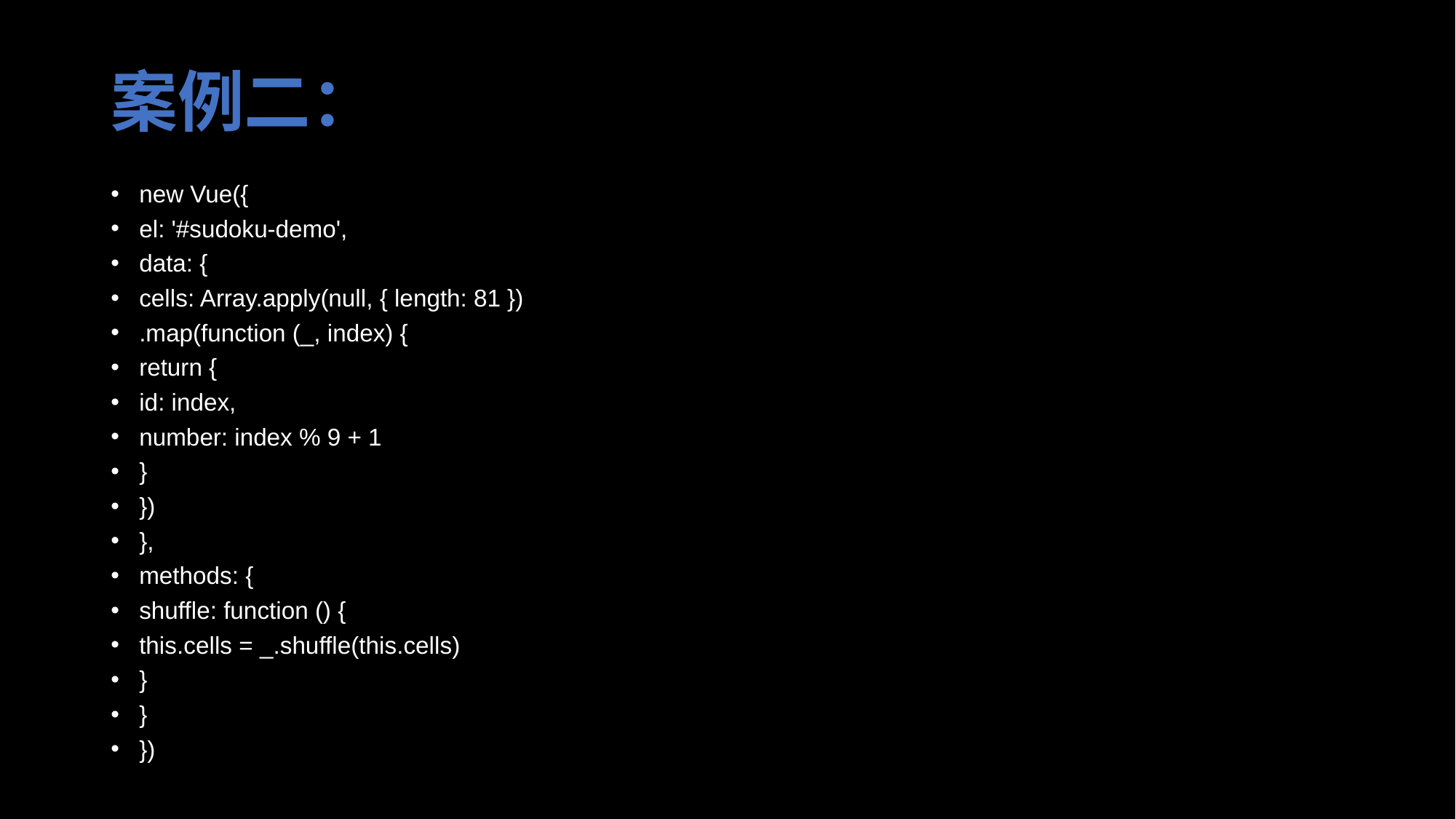

# 案例二：
new Vue({
el: '#sudoku-demo',
data: {
cells: Array.apply(null, { length: 81 })
.map(function (_, index) {
return {
id: index,
number: index % 9 + 1
}
})
},
methods: {
shuffle: function () {
this.cells = _.shuffle(this.cells)
}
}
})